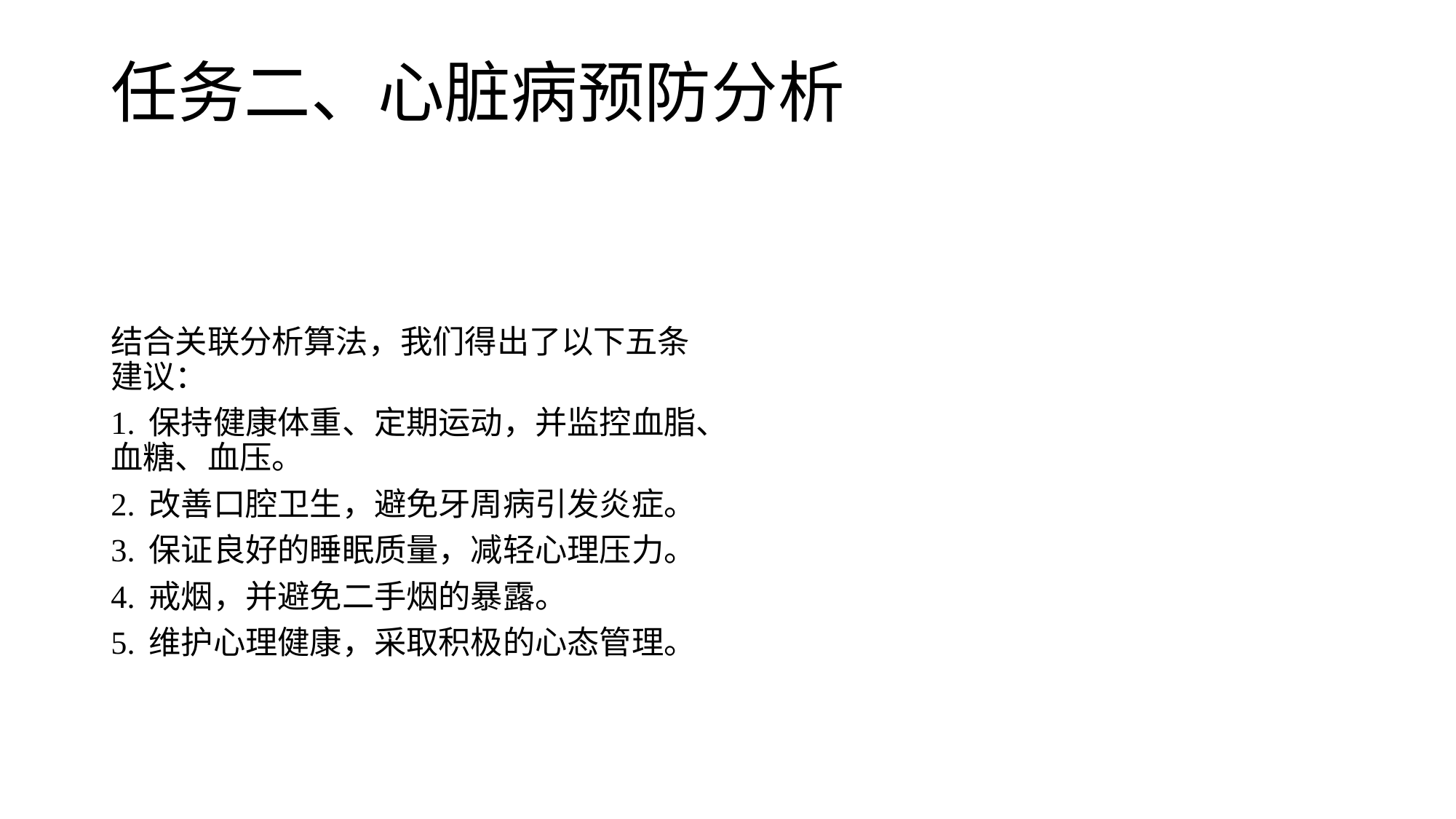

# 任务二、心脏病预防分析
结合关联分析算法，我们得出了以下五条建议：
1. 保持健康体重、定期运动，并监控血脂、血糖、血压。
2. 改善口腔卫生，避免牙周病引发炎症。
3. 保证良好的睡眠质量，减轻心理压力。
4. 戒烟，并避免二手烟的暴露。
5. 维护心理健康，采取积极的心态管理。